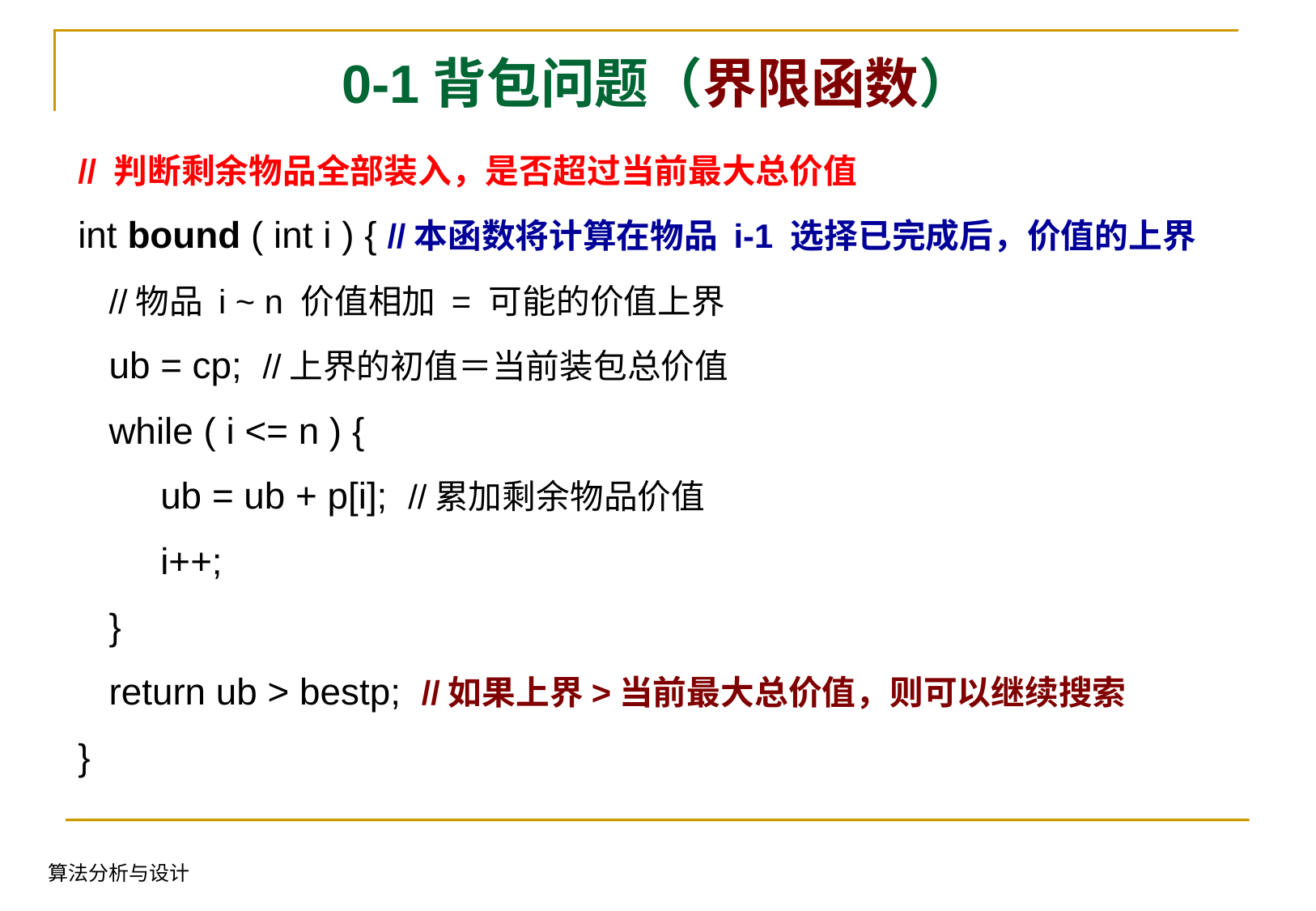

# 0-1背包问题（界限函数）
// 判断剩余物品全部装入，是否超过当前最大总价值
int bound ( int i ) { //本函数将计算在物品 i-1 选择已完成后，价值的上界
   //物品 i ~ n 价值相加 = 可能的价值上界
   ub = cp;  //上界的初值＝当前装包总价值
   while ( i <= n ) {
        ub = ub + p[i];  //累加剩余物品价值
        i++;
   }
   return ub > bestp;  //如果上界>当前最大总价值，则可以继续搜索
}
算法分析与设计